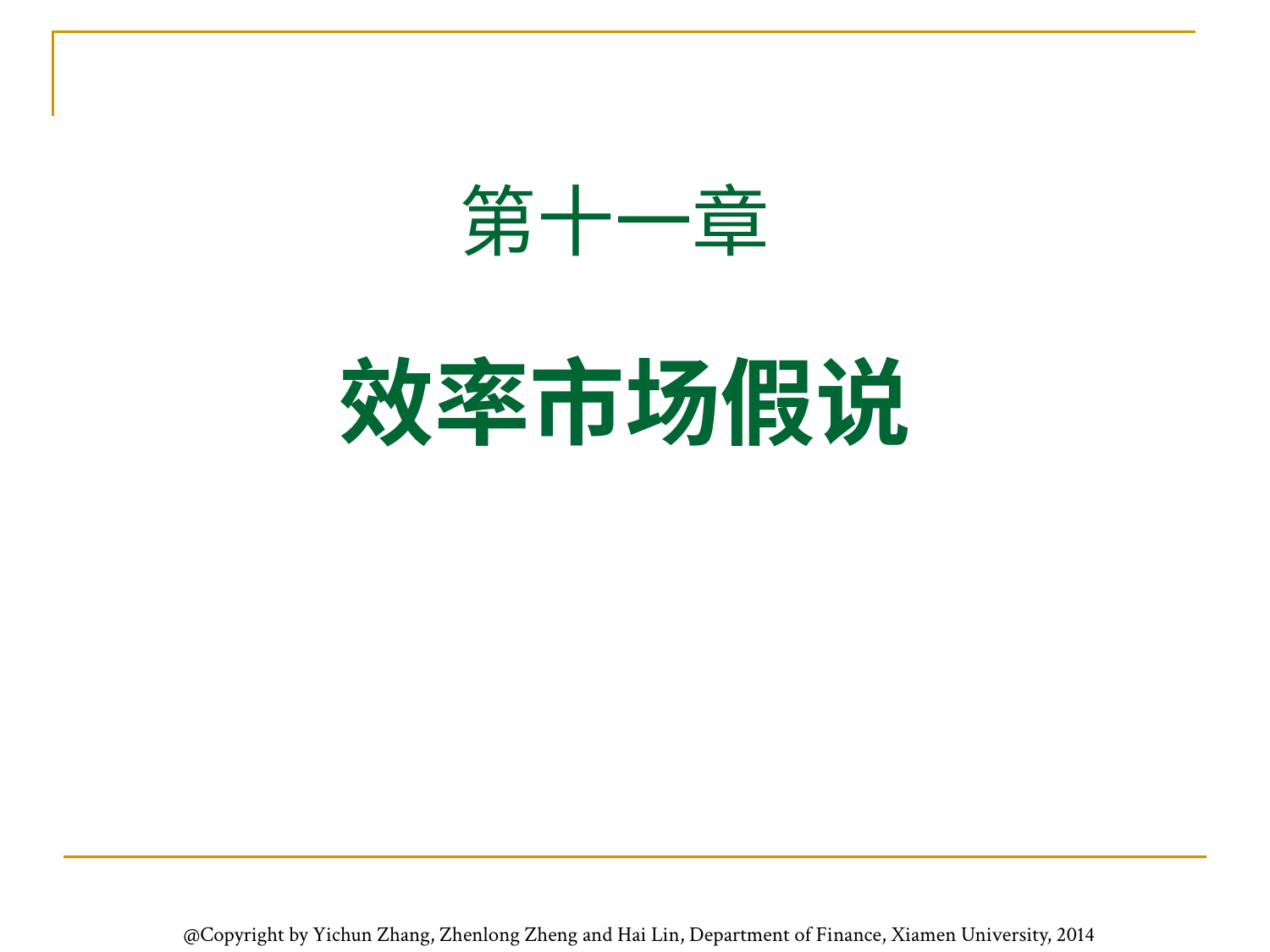

第十一章
# 效率市场假说
@Copyright by Yichun Zhang, Zhenlong Zheng and Hai Lin, Department of Finance, Xiamen University, 2014